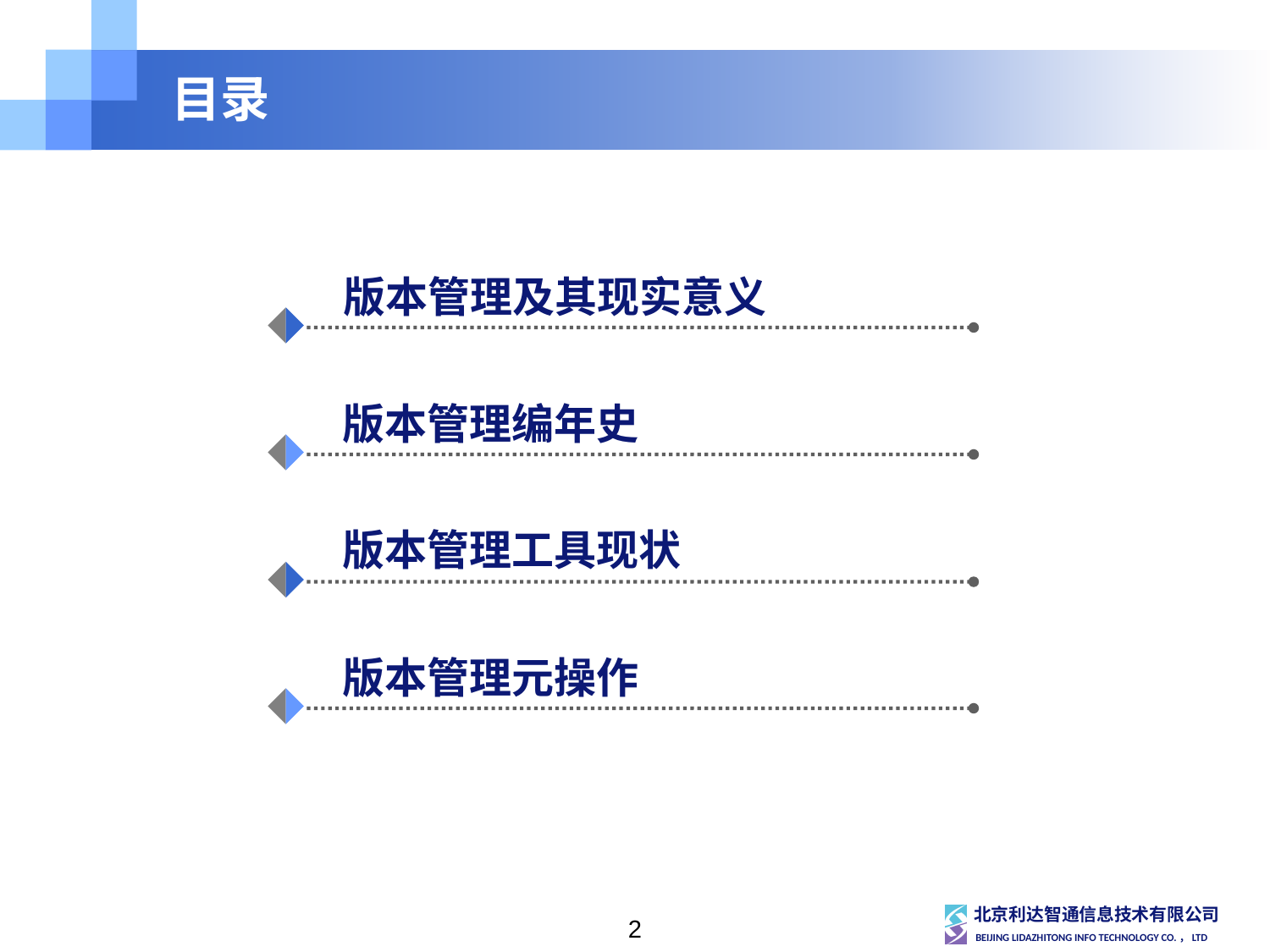

# 目录
版本管理及其现实意义

版本管理编年史

版本管理工具现状

版本管理元操作

2